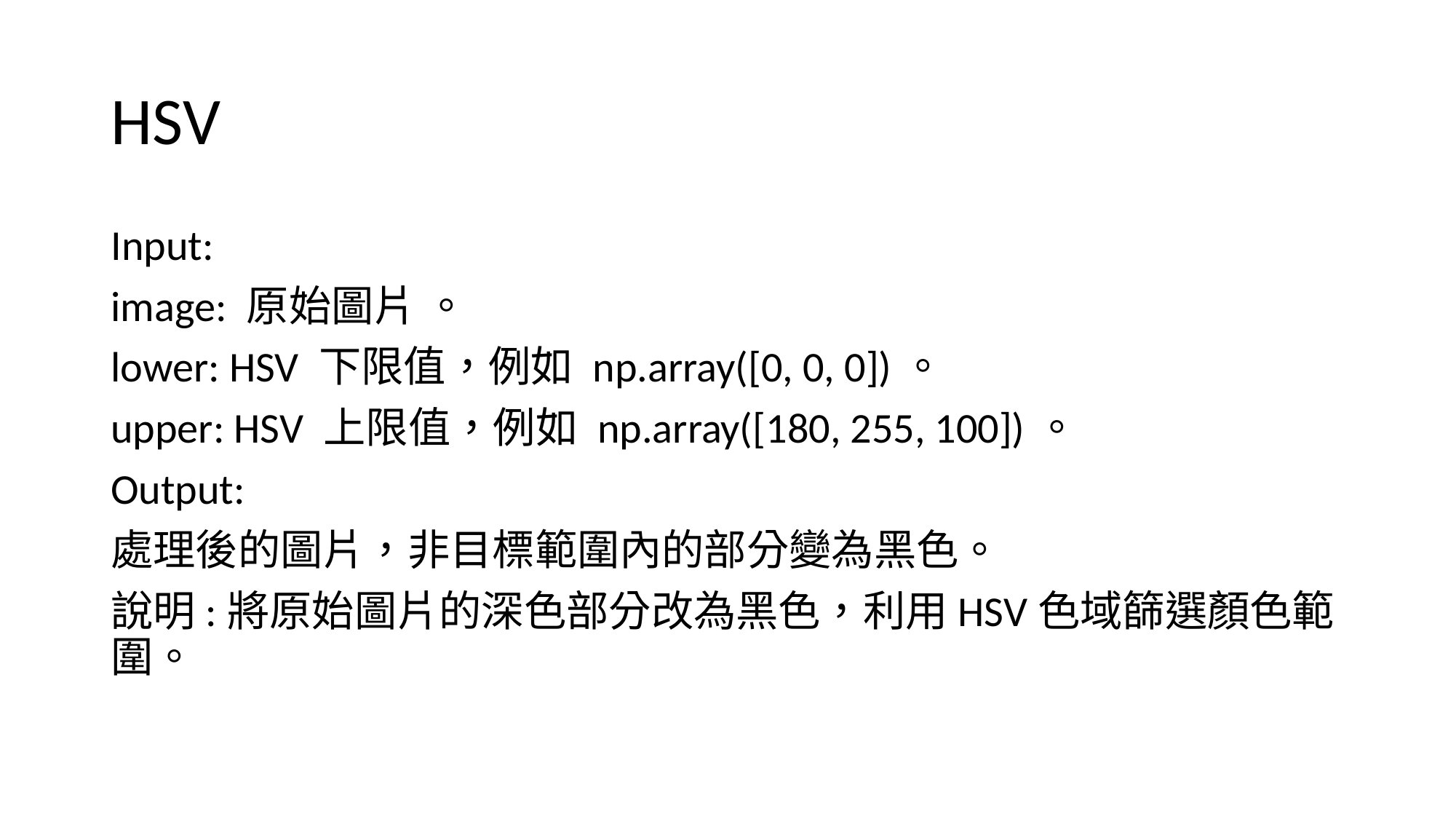

# HSV
Input:
image: 原始圖片 。
lower: HSV 下限值，例如 np.array([0, 0, 0])。
upper: HSV 上限值，例如 np.array([180, 255, 100])。
Output:
處理後的圖片，非目標範圍內的部分變為黑色。
說明:將原始圖片的深色部分改為黑色，利用HSV色域篩選顏色範圍。